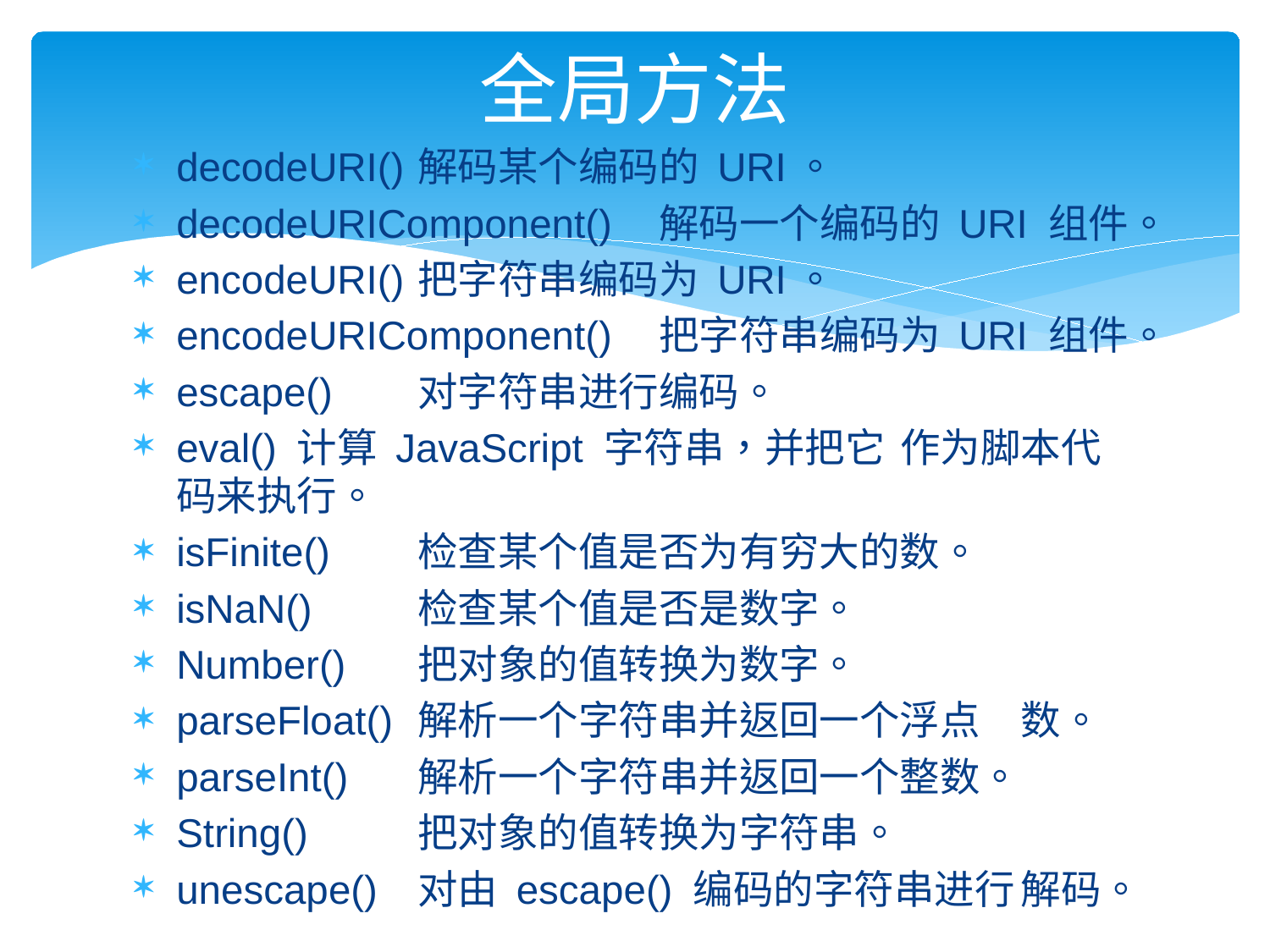

# 全局方法
decodeURI()			解码某个编码的 URI。
decodeURIComponent()	解码一个编码的 URI 组件。
encodeURI()			把字符串编码为 URI。
encodeURIComponent()	把字符串编码为 URI 组件。
escape()			对字符串进行编码。
eval()				计算 JavaScript 字符串，并把它				作为脚本代码来执行。
isFinite()			检查某个值是否为有穷大的数。
isNaN()			检查某个值是否是数字。
Number()			把对象的值转换为数字。
parseFloat()			解析一个字符串并返回一个浮点				数。
parseInt()			解析一个字符串并返回一个整数。
String()			把对象的值转换为字符串。
unescape()			对由 escape() 编码的字符串进行				解码。